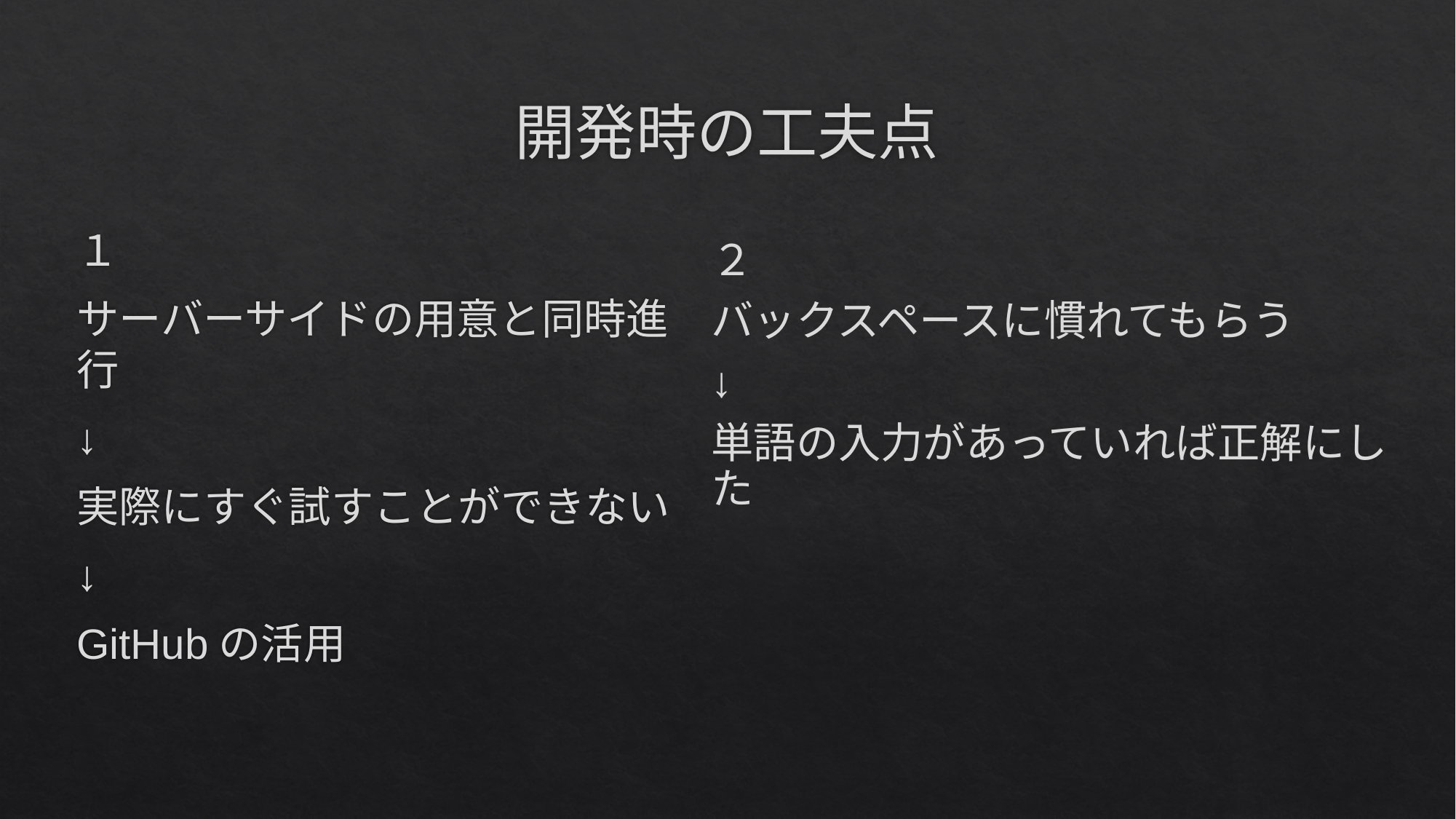

# 開発時の工夫点
１
サーバーサイドの用意と同時進行
↓
実際にすぐ試すことができない
↓
GitHubの活用

２
バックスペースに慣れてもらう
↓
単語の入力があっていれば正解にした